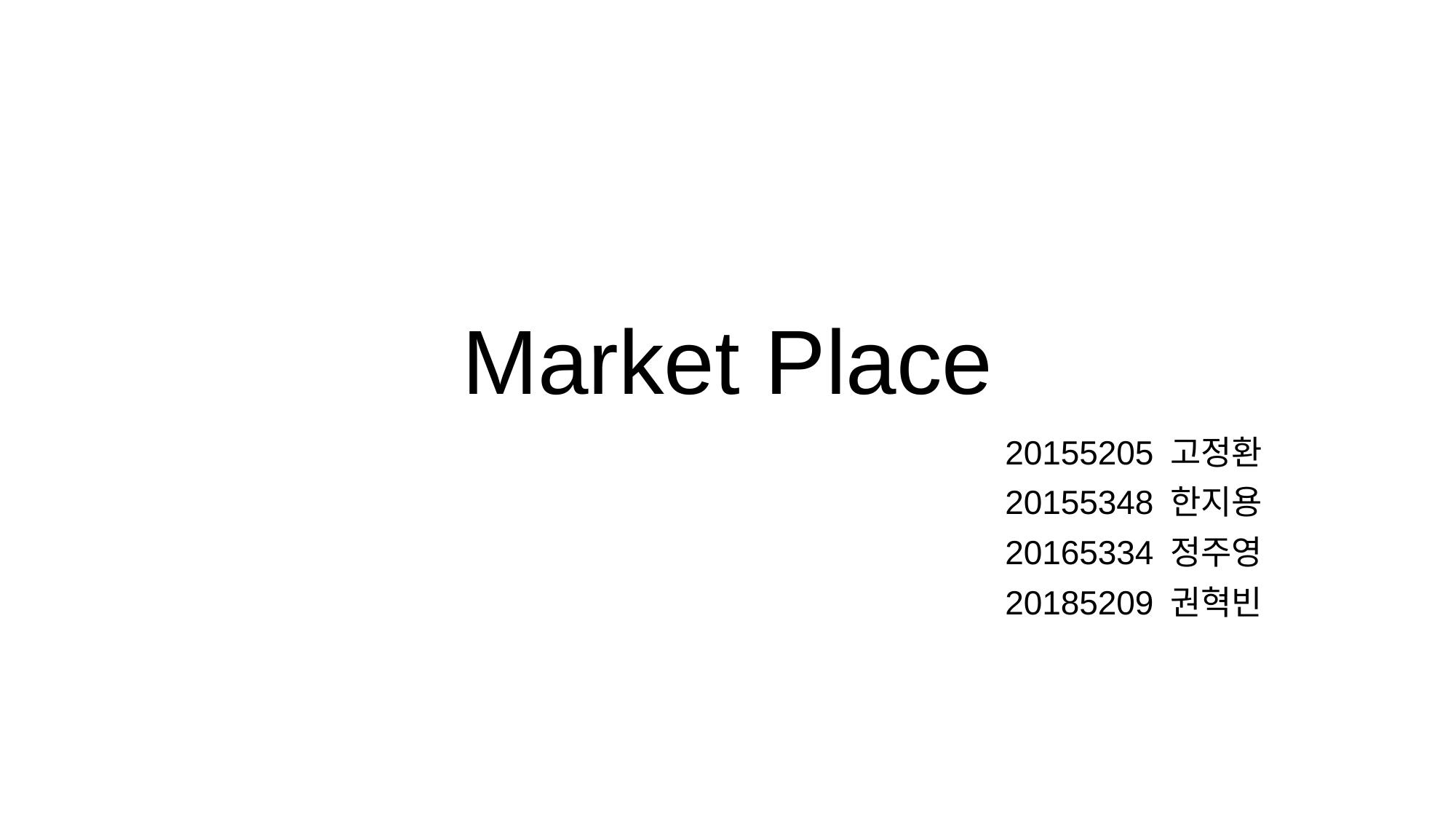

# Market Place
20155205 고정환
20155348 한지용
20165334 정주영
20185209 권혁빈